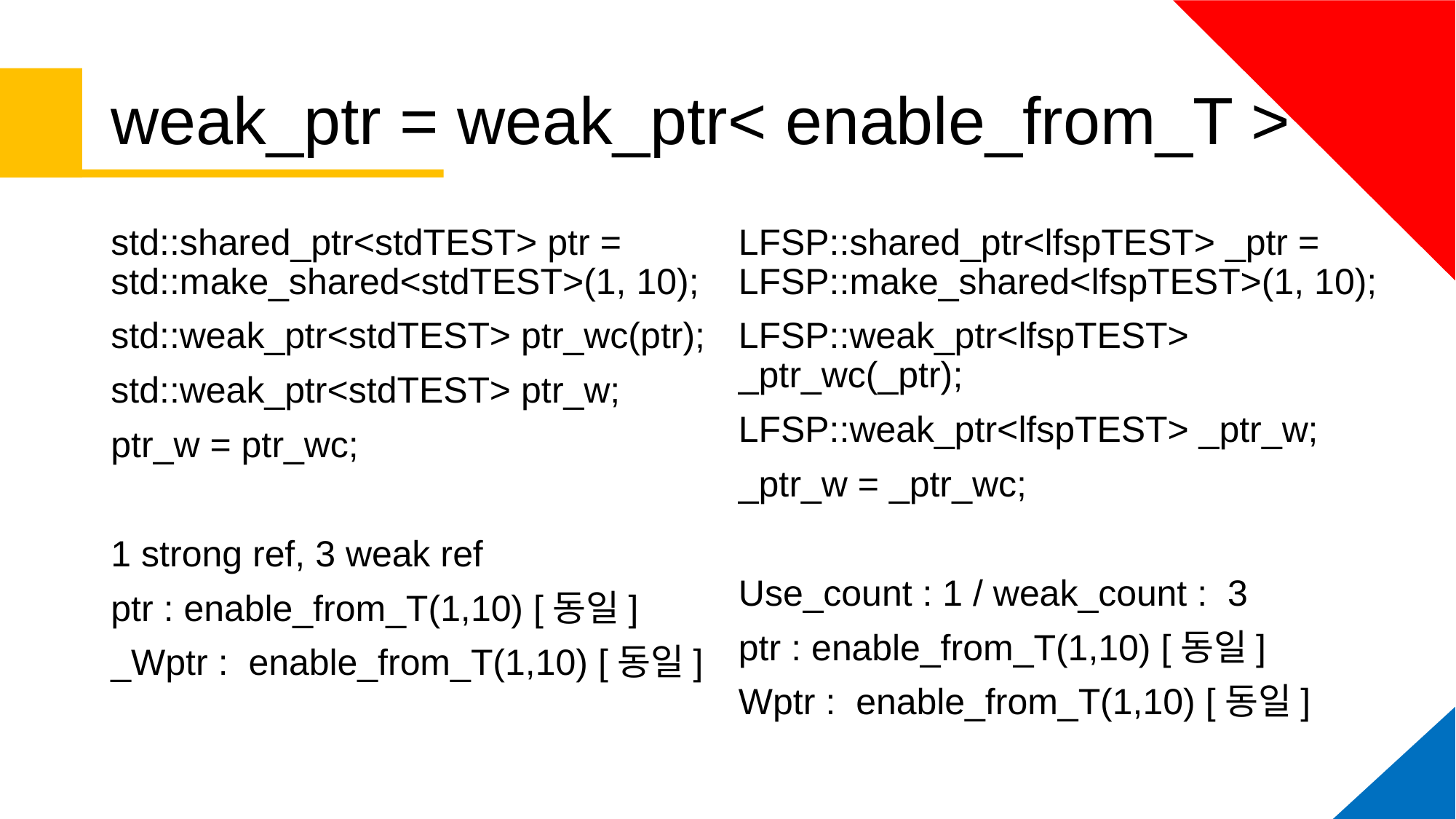

# weak_ptr = weak_ptr< enable_from_T >

std::shared_ptr<stdTEST> ptr = std::make_shared<stdTEST>(1, 10);
std::weak_ptr<stdTEST> ptr_wc(ptr);
std::weak_ptr<stdTEST> ptr_w;
ptr_w = ptr_wc;

1 strong ref, 3 weak ref
ptr : enable_from_T(1,10) [동일]
_Wptr :  enable_from_T(1,10) [동일]
LFSP::shared_ptr<lfspTEST> _ptr = LFSP::make_shared<lfspTEST>(1, 10);
LFSP::weak_ptr<lfspTEST> _ptr_wc(_ptr);
LFSP::weak_ptr<lfspTEST> _ptr_w;
_ptr_w = _ptr_wc;

Use_count : 1 / weak_count :  3
ptr : enable_from_T(1,10) [동일]
Wptr :  enable_from_T(1,10) [동일]